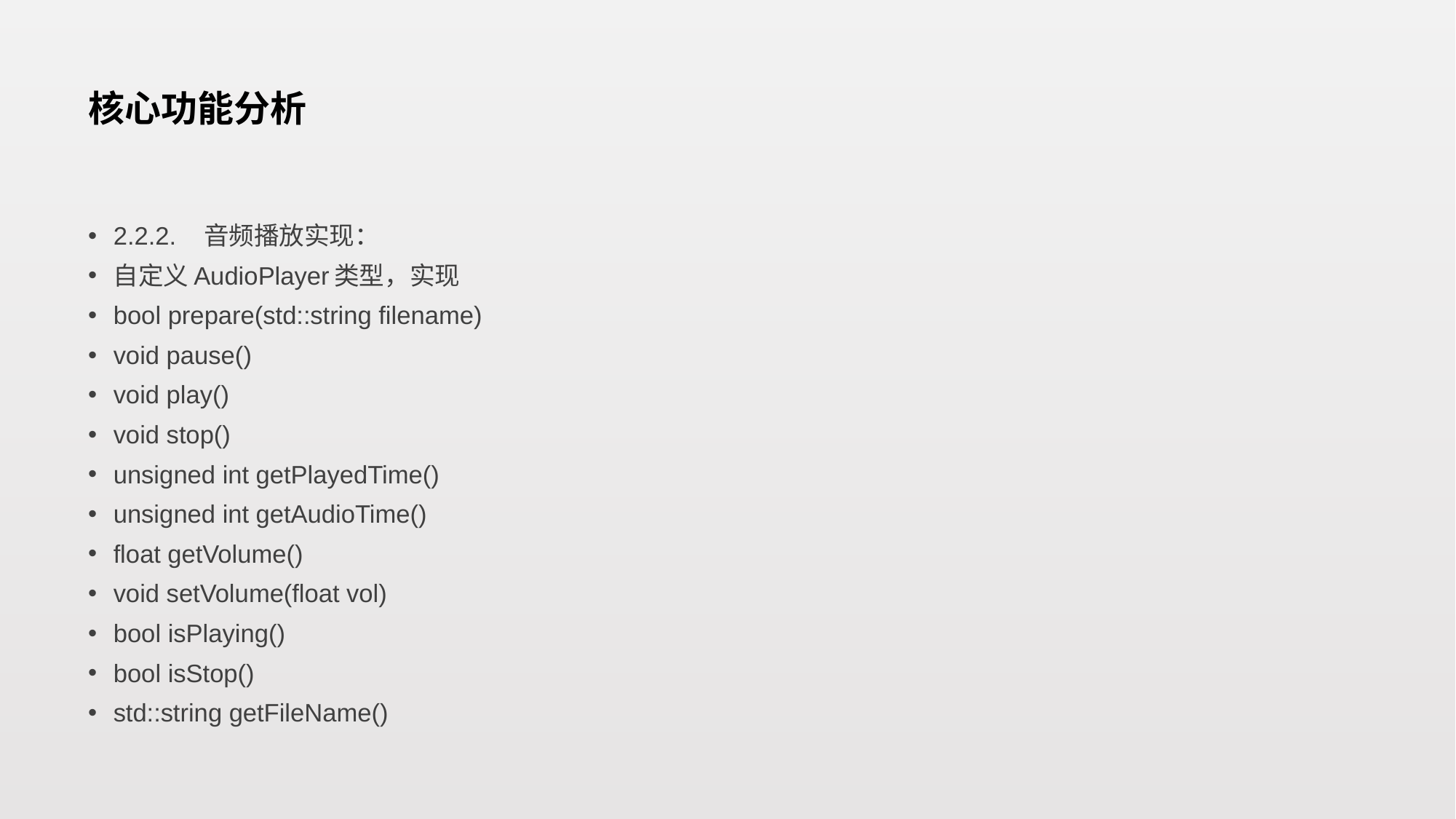

# 核心功能分析
2.2.2.	音频播放实现：
自定义AudioPlayer类型，实现
bool prepare(std::string filename)
void pause()
void play()
void stop()
unsigned int getPlayedTime()
unsigned int getAudioTime()
float getVolume()
void setVolume(float vol)
bool isPlaying()
bool isStop()
std::string getFileName()